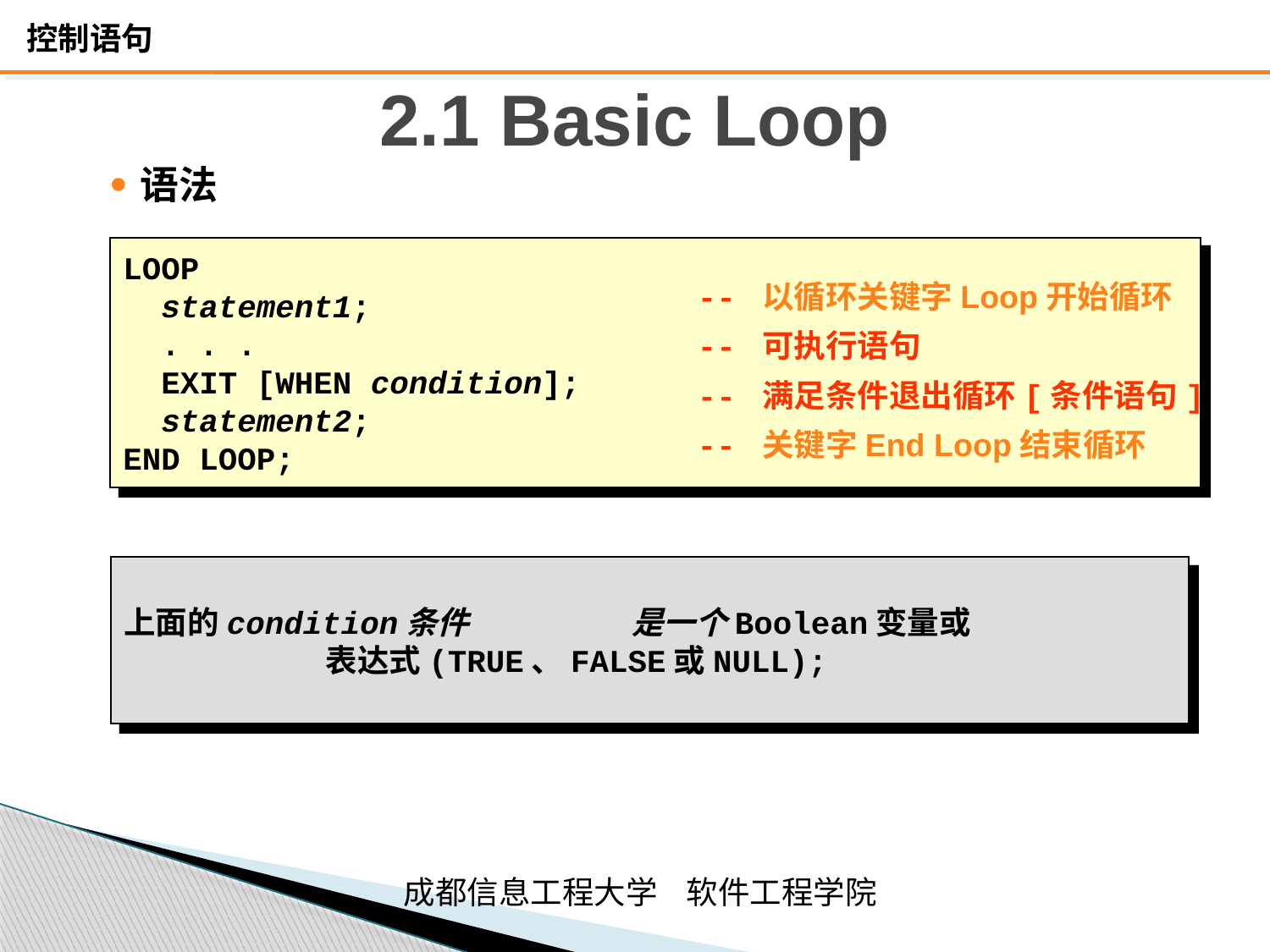

# 2.1 Basic Loop
语法
LOOP
  statement1;
  . . .
  EXIT [WHEN condition];
  statement2;
END LOOP;
-- 以循环关键字Loop开始循环
-- 可执行语句
-- 满足条件退出循环[条件语句]
-- 关键字End Loop结束循环
上面的condition条件		是一个Boolean变量或
                           表达式(TRUE、FALSE或NULL);